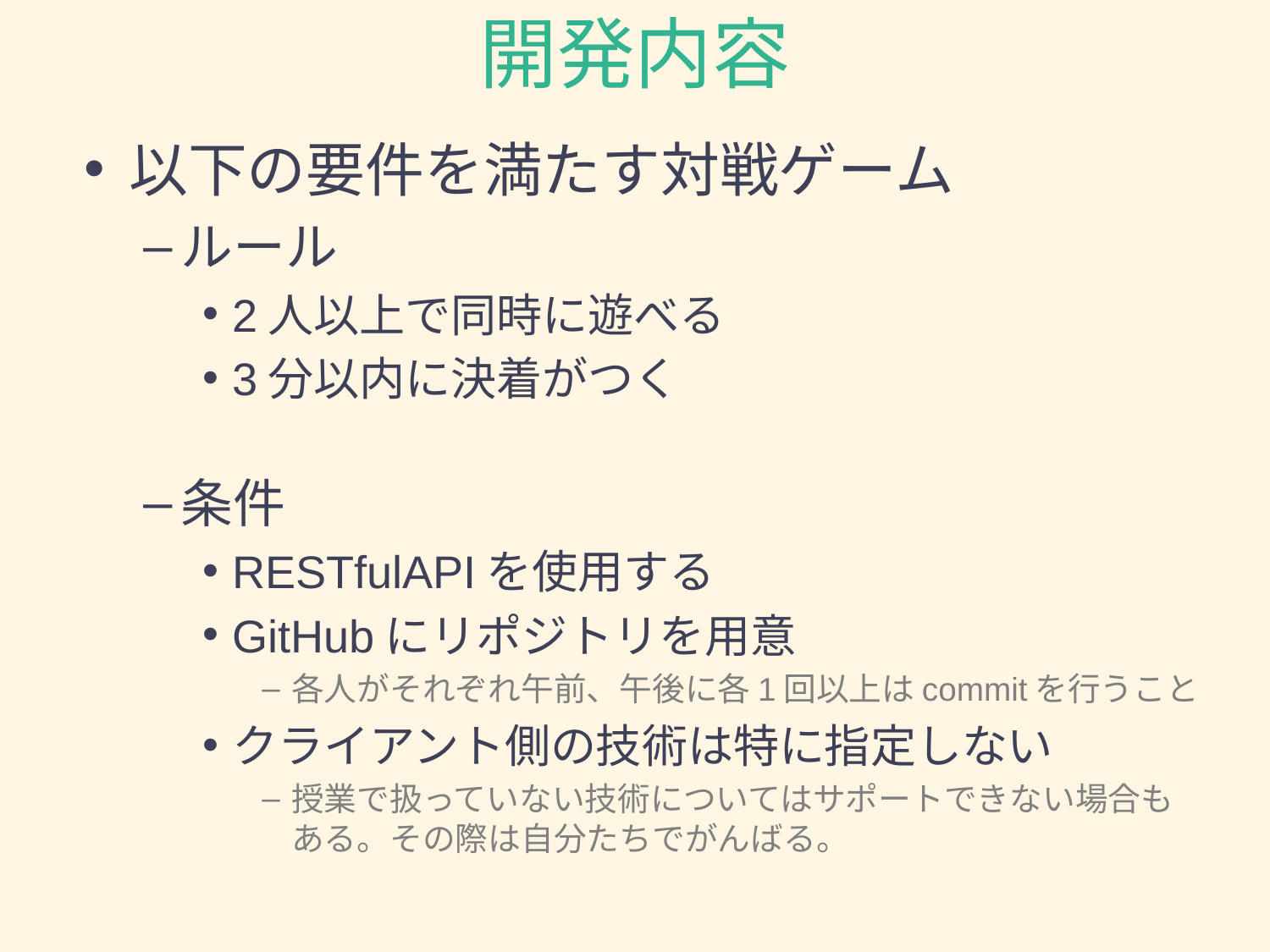

# 開発内容
以下の要件を満たす対戦ゲーム
ルール
2人以上で同時に遊べる
3分以内に決着がつく
条件
RESTfulAPIを使用する
GitHubにリポジトリを用意
各人がそれぞれ午前、午後に各1回以上はcommitを行うこと
クライアント側の技術は特に指定しない
授業で扱っていない技術についてはサポートできない場合もある。その際は自分たちでがんばる。